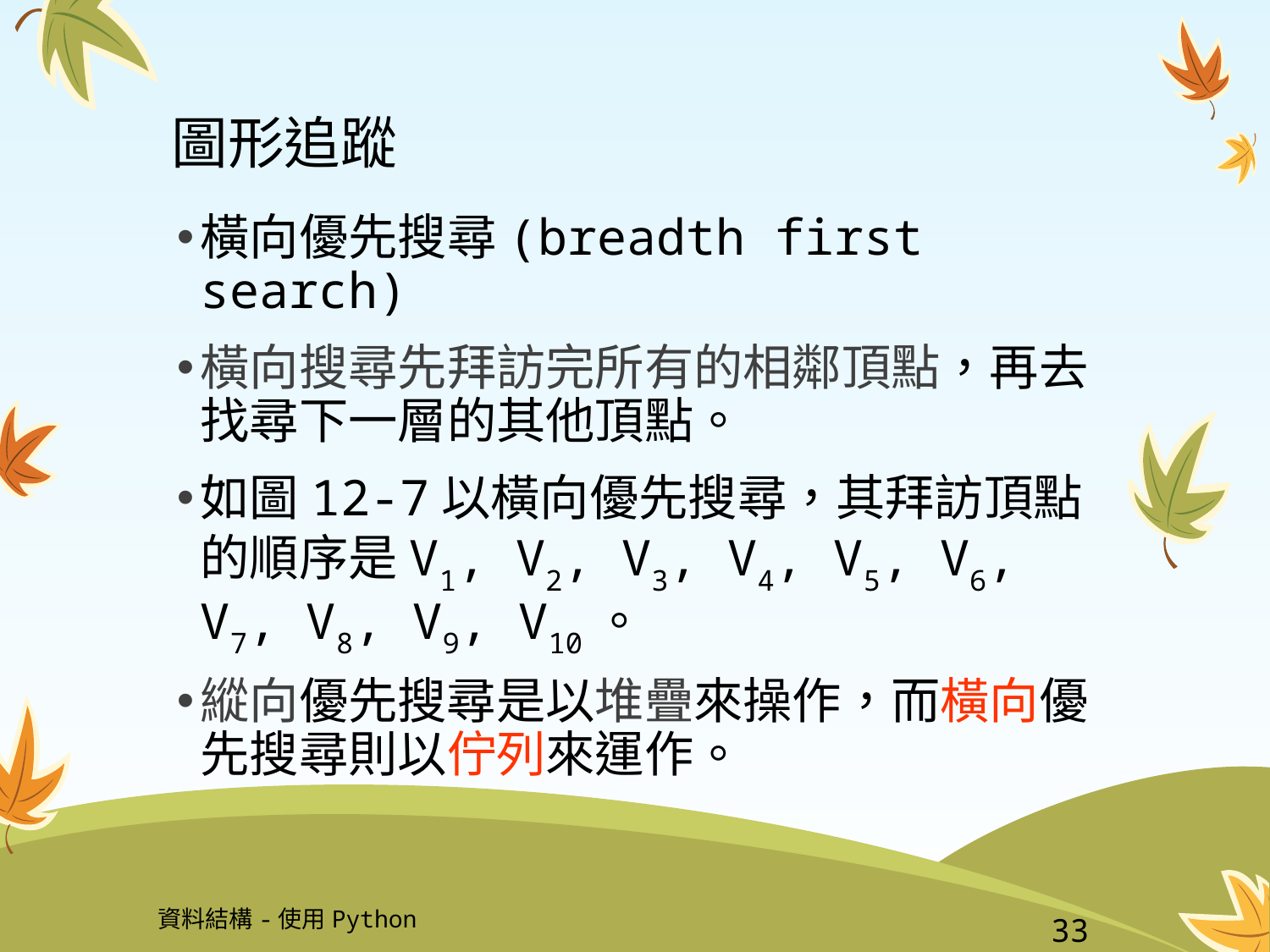

# 圖形追蹤
橫向優先搜尋(breadth first search)
橫向搜尋先拜訪完所有的相鄰頂點，再去找尋下一層的其他頂點。
如圖12-7以橫向優先搜尋，其拜訪頂點的順序是V1, V2, V3, V4, V5, V6, V7, V8, V9, V10。
縱向優先搜尋是以堆疊來操作，而橫向優先搜尋則以佇列來運作。
資料結構-使用Python
33